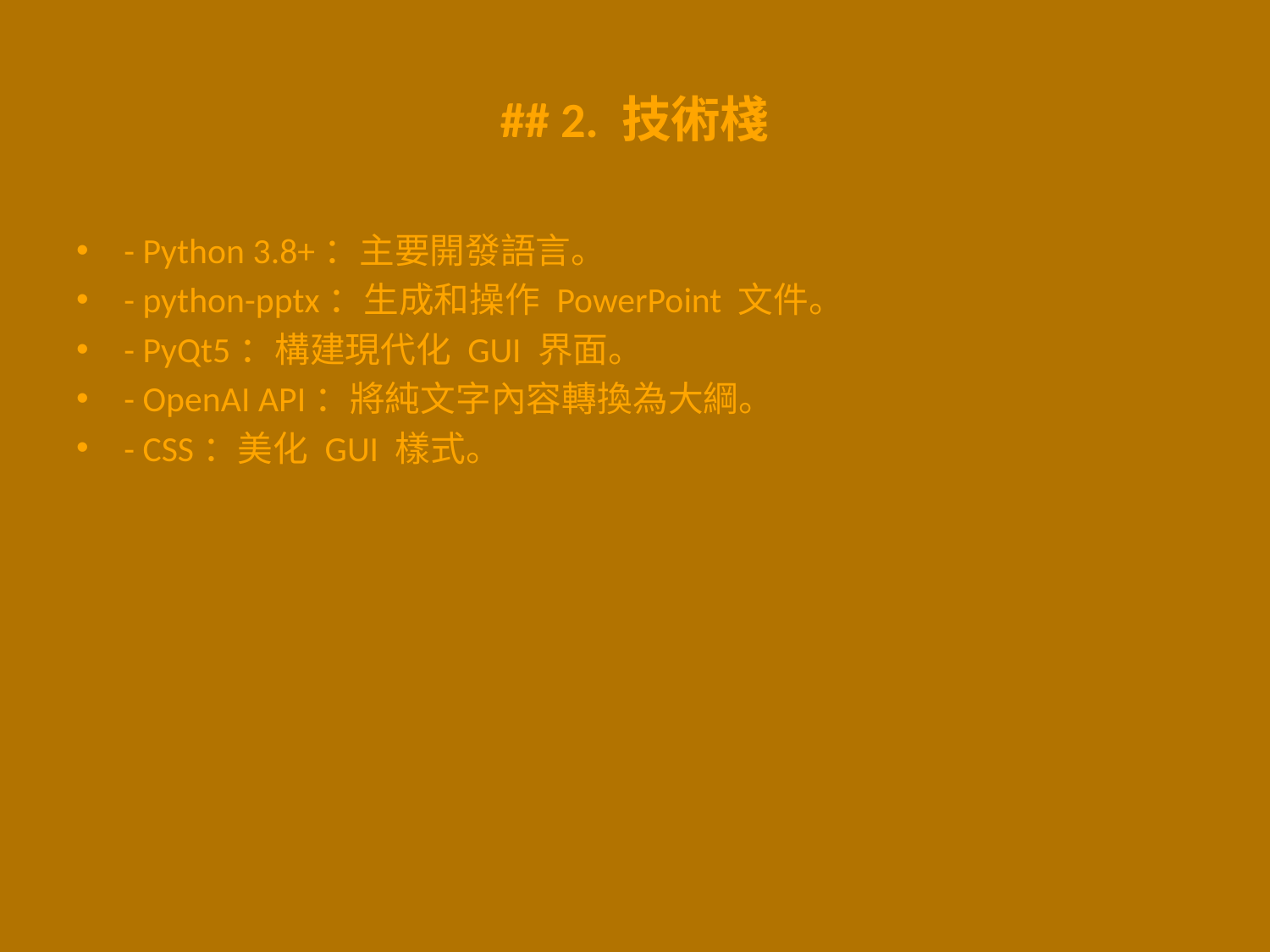

# ## 2. 技術棧
- Python 3.8+：主要開發語言。
- python-pptx：生成和操作 PowerPoint 文件。
- PyQt5：構建現代化 GUI 界面。
- OpenAI API：將純文字內容轉換為大綱。
- CSS：美化 GUI 樣式。